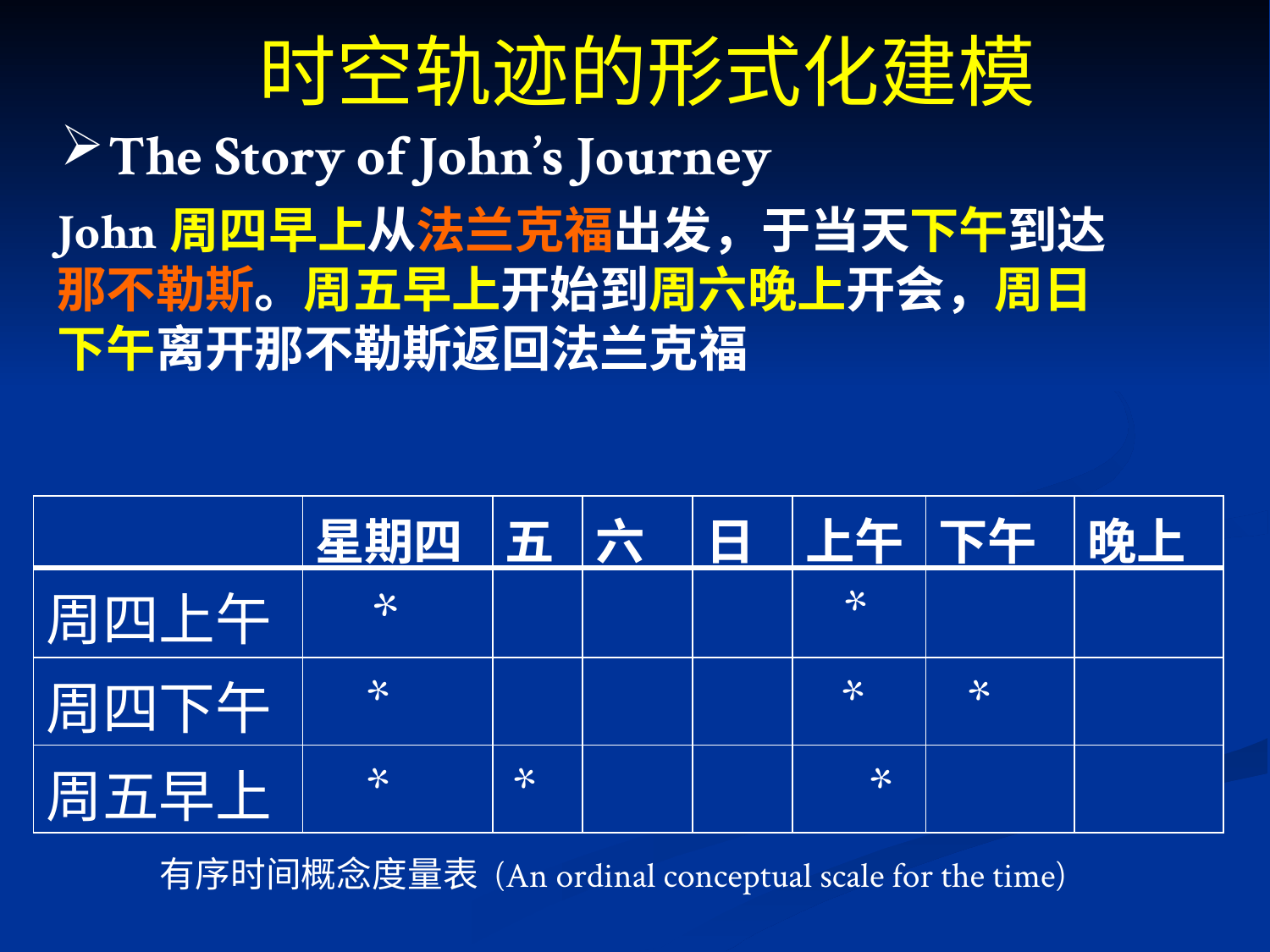

时空轨迹的形式化建模

The Story of John’s Journey
John周四早上从法兰克福出发，于当天下午到达那不勒斯。周五早上开始到周六晚上开会，周日下午离开那不勒斯返回法兰克福
|  | 星期四 | 五 | 六 | 日 | 上午 | 下午 | 晚上 |
| --- | --- | --- | --- | --- | --- | --- | --- |
| 周四上午 | \* |  |  |  | \* |  |  |
| 周四下午 | \* |  |  |  | \* | \* |  |
| 周五早上 | \* | \* |  |  | \* |  |  |
有序时间概念度量表 (An ordinal conceptual scale for the time)